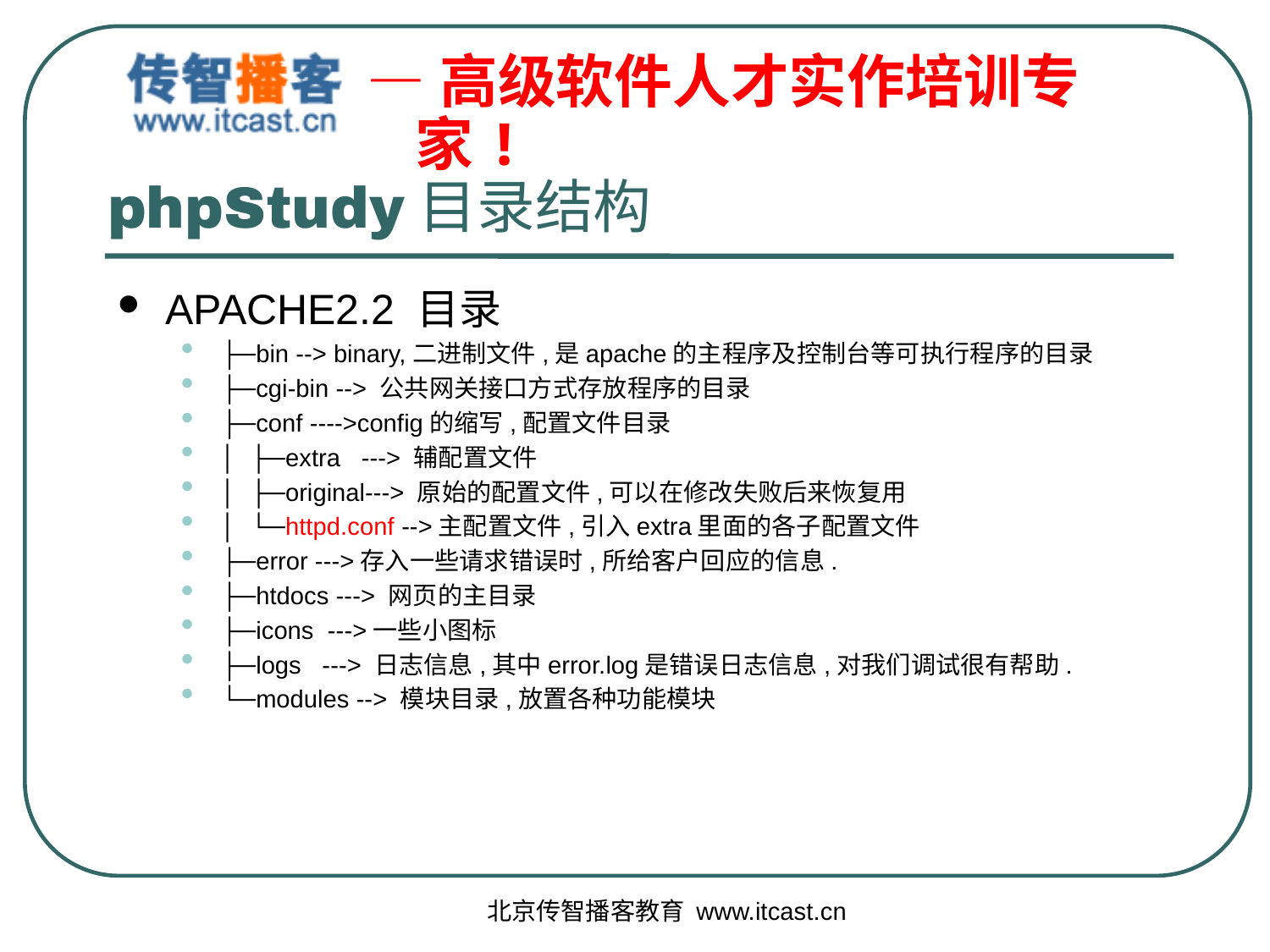

# phpStudy目录结构
APACHE2.2 目录
├─bin --> binary,二进制文件,是apache的主程序及控制台等可执行程序的目录
├─cgi-bin --> 公共网关接口方式存放程序的目录
├─conf ---->config的缩写,配置文件目录
│  ├─extra   ---> 辅配置文件
│  ├─original---> 原始的配置文件,可以在修改失败后来恢复用
│  └─httpd.conf -->主配置文件,引入extra里面的各子配置文件
├─error --->存入一些请求错误时,所给客户回应的信息.
├─htdocs ---> 网页的主目录
├─icons  --->一些小图标
├─logs   ---> 日志信息,其中error.log是错误日志信息,对我们调试很有帮助.
└─modules --> 模块目录,放置各种功能模块